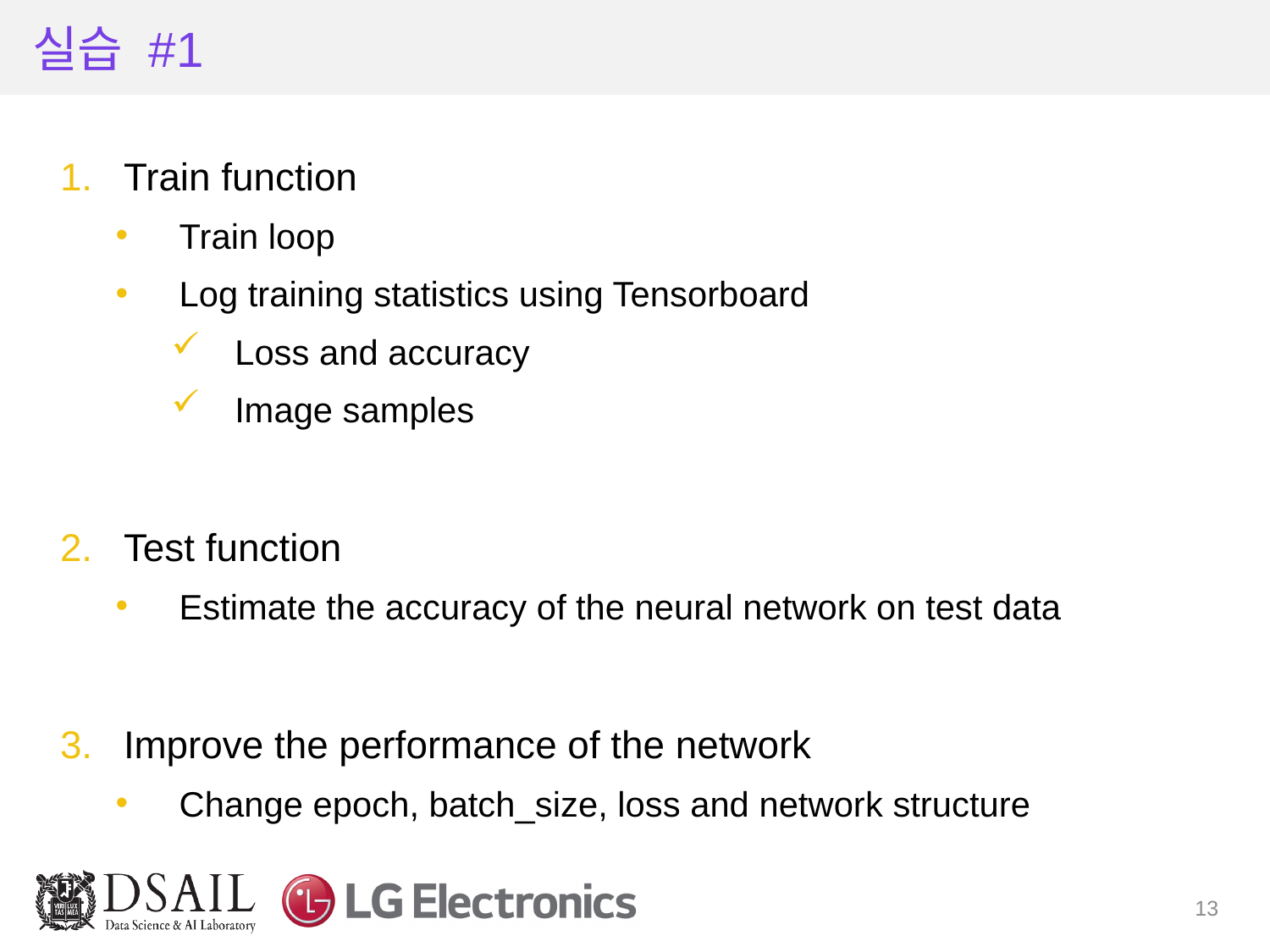

# 실습 #1
Train function
Train loop
Log training statistics using Tensorboard
Loss and accuracy
Image samples

Test function
Estimate the accuracy of the neural network on test data

Improve the performance of the network
Change epoch, batch_size, loss and network structure

13